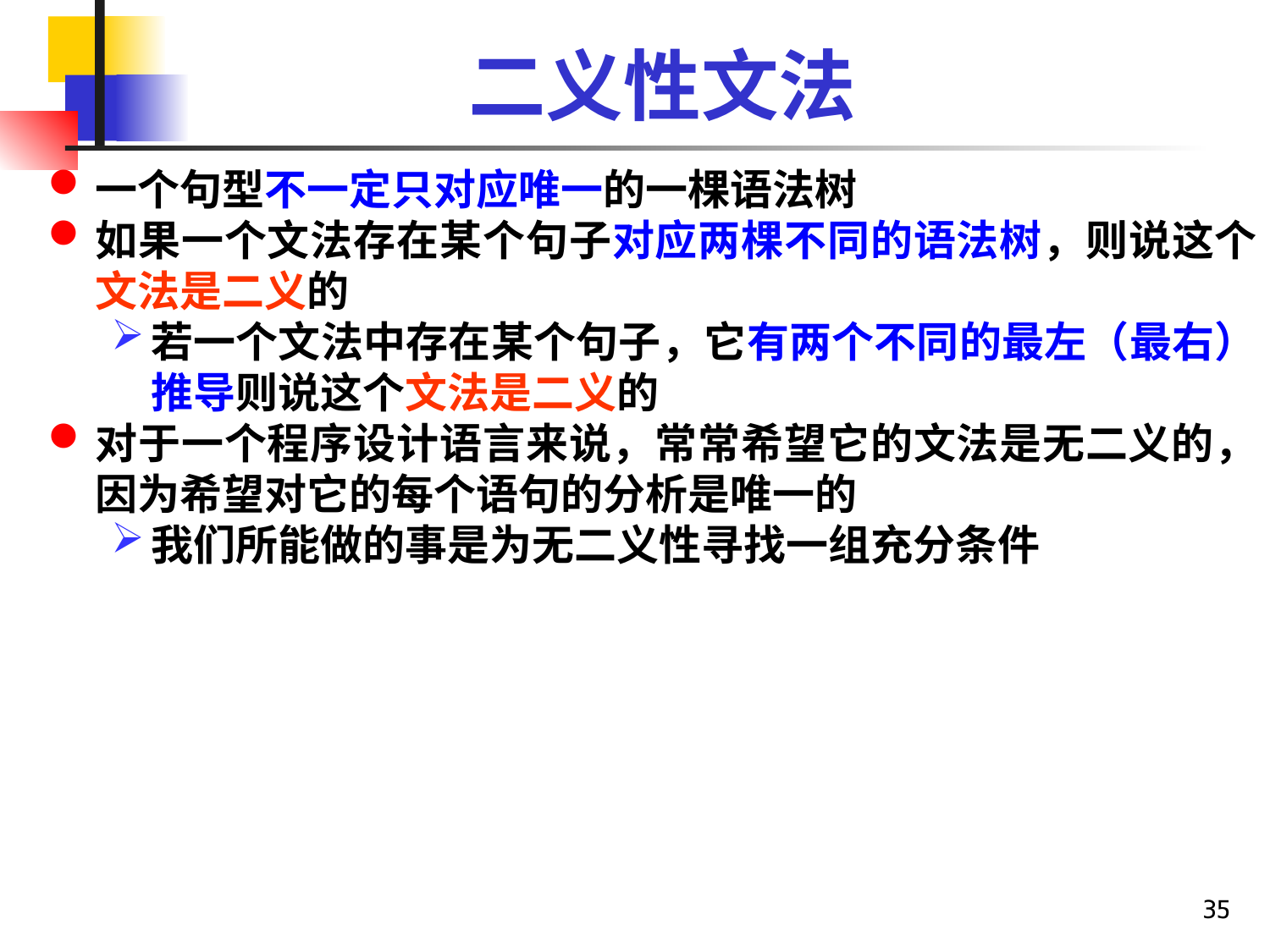

# 二义性文法
一个句型不一定只对应唯一的一棵语法树
如果一个文法存在某个句子对应两棵不同的语法树，则说这个文法是二义的
若一个文法中存在某个句子，它有两个不同的最左（最右）推导则说这个文法是二义的
对于一个程序设计语言来说，常常希望它的文法是无二义的，因为希望对它的每个语句的分析是唯一的
我们所能做的事是为无二义性寻找一组充分条件

35